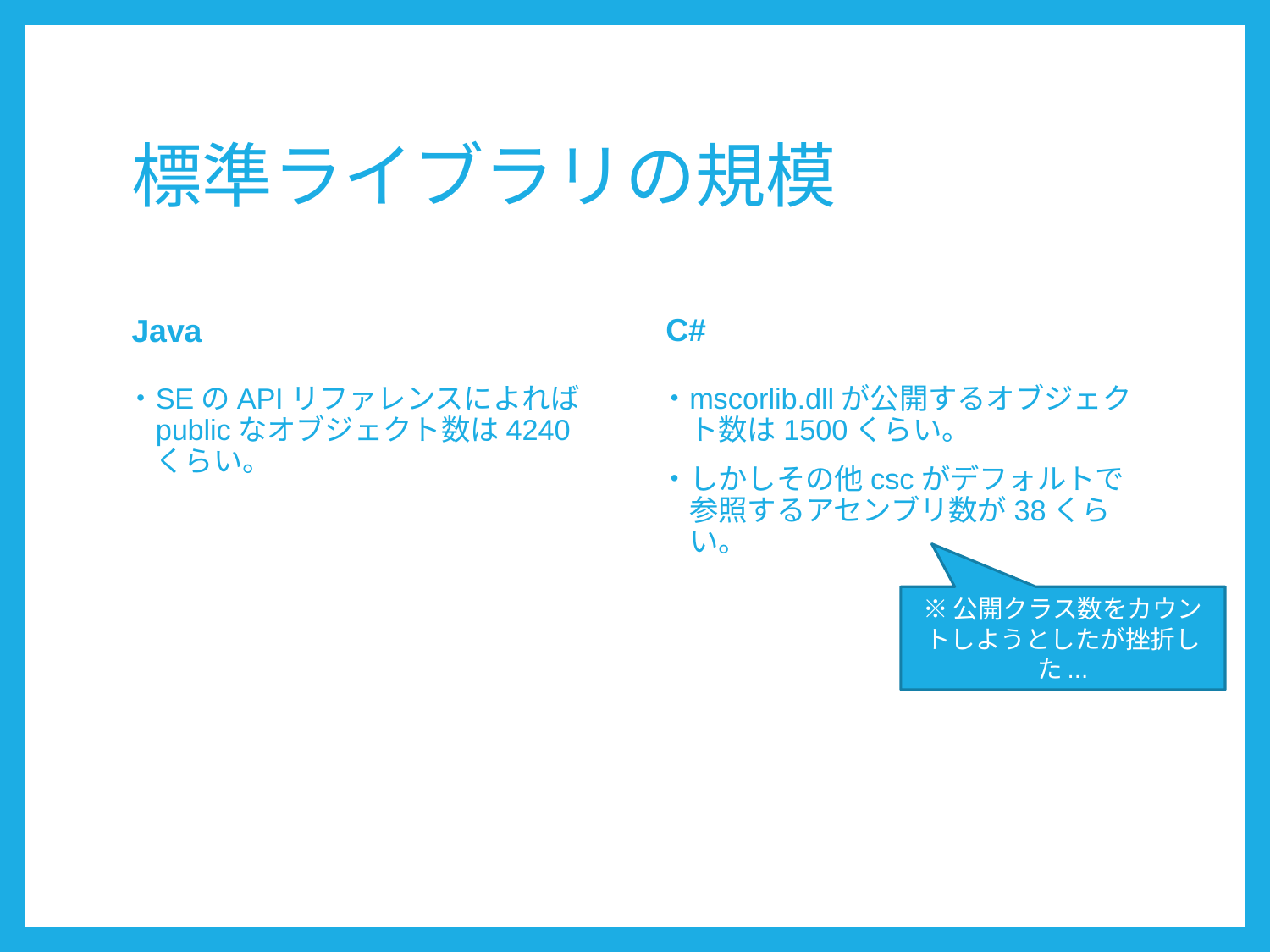

# 標準ライブラリの規模
C#
Java
mscorlib.dllが公開するオブジェクト数は1500くらい。
しかしその他cscがデフォルトで参照するアセンブリ数が38くらい。
SEのAPIリファレンスによればpublicなオブジェクト数は4240くらい。
※公開クラス数をカウントしようとしたが挫折した...